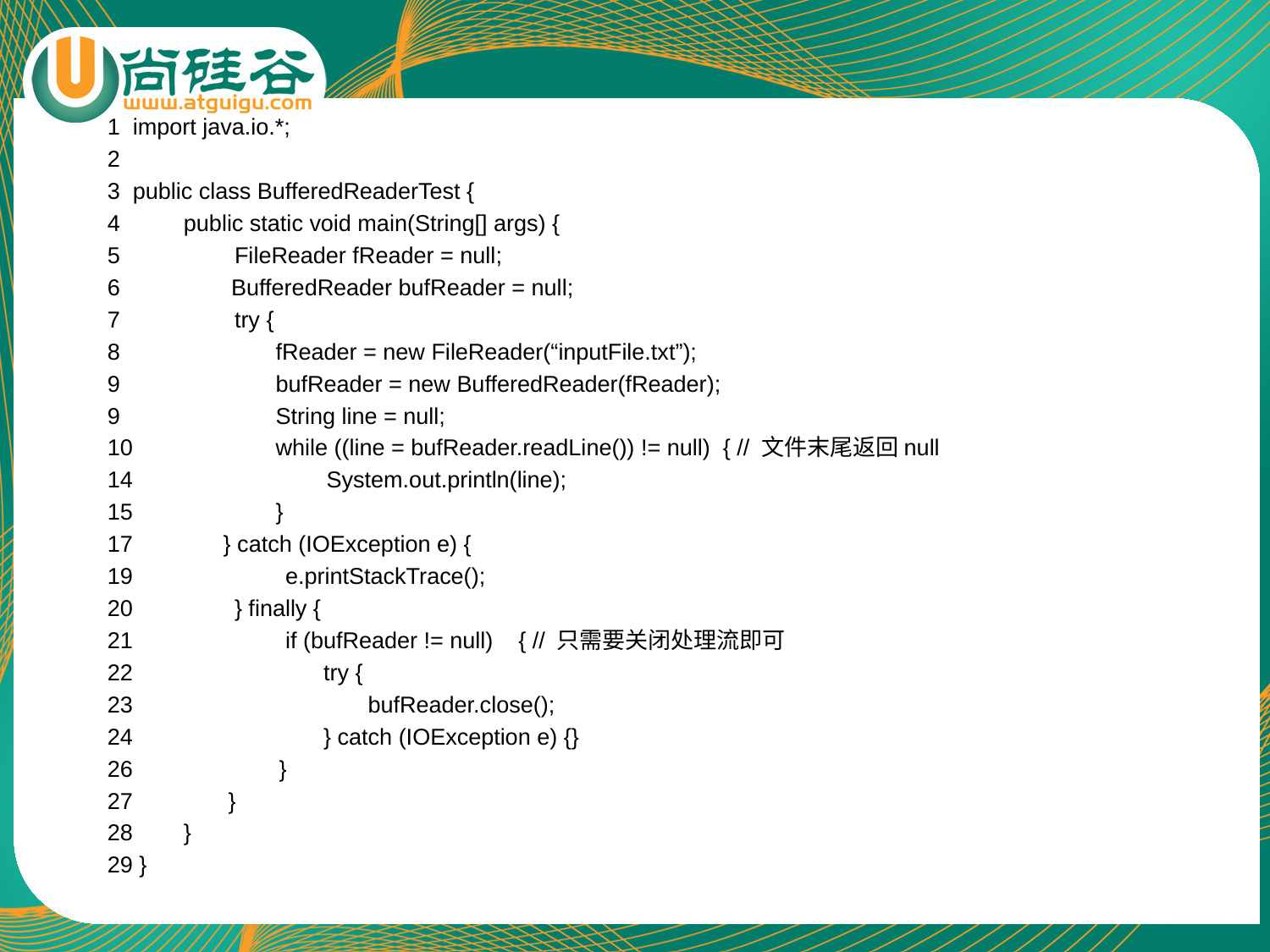

1  import java.io.*;
2
3  public class BufferedReaderTest {
4          public static void main(String[] args) {
5                  FileReader fReader = null;
6  	            BufferedReader bufReader = null;
7                  try {
                   fReader = new FileReader(“inputFile.txt”);
                   bufReader = new BufferedReader(fReader);
                   String line = null;
                   while ((line = bufReader.readLine()) != null)  { // 文件末尾返回null
                           System.out.println(line);
                   }
       } catch (IOException e) {
19                        e.printStackTrace();
20                } finally {
21                        if (bufReader != null)    { // 只需要关闭处理流即可
22                              try {
23                                     bufReader.close();
24                              } catch (IOException e) {}
26                       }
27               }
28        }
29 }